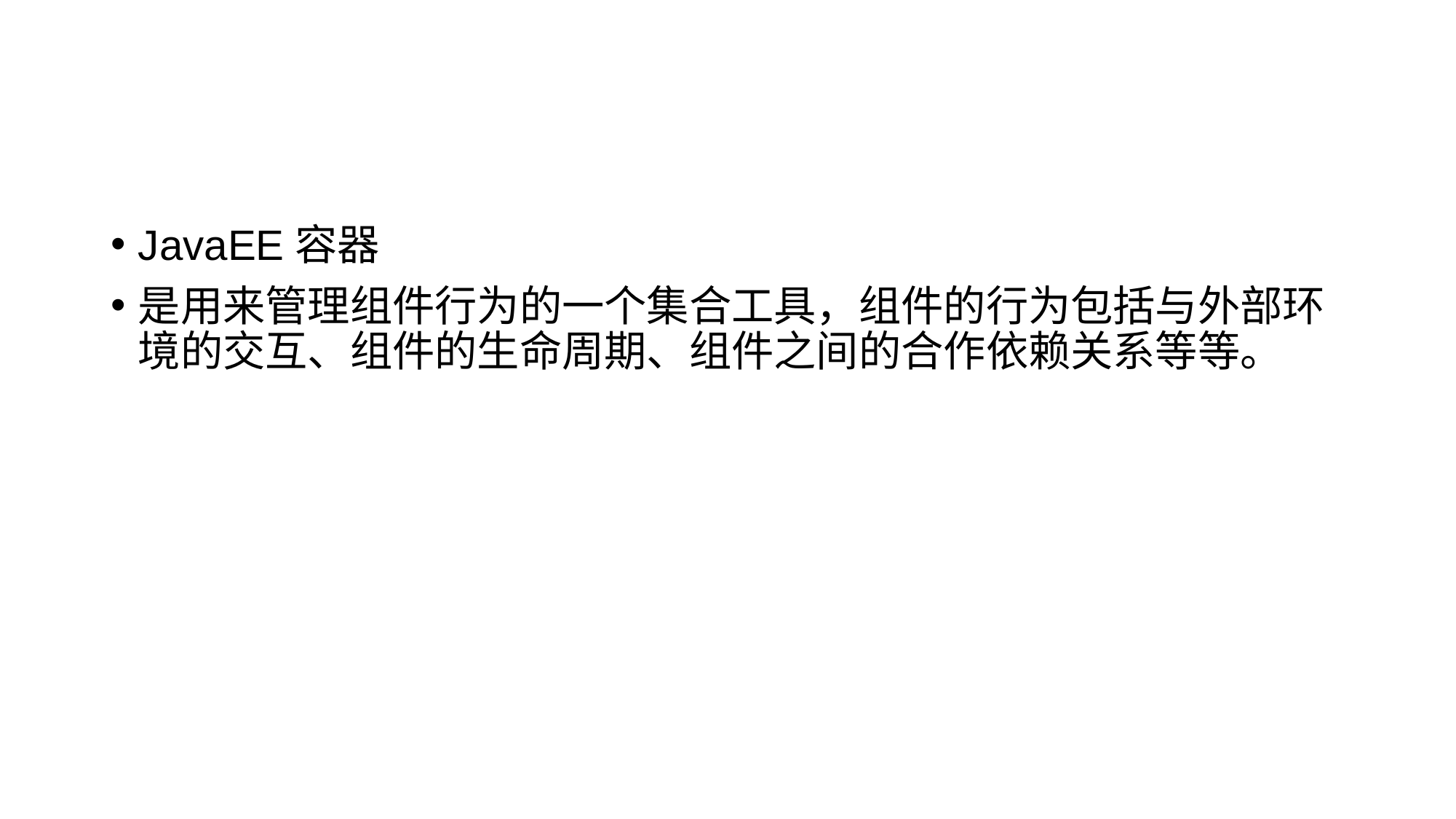

#
JavaEE容器
是用来管理组件行为的一个集合工具，组件的行为包括与外部环境的交互、组件的生命周期、组件之间的合作依赖关系等等。